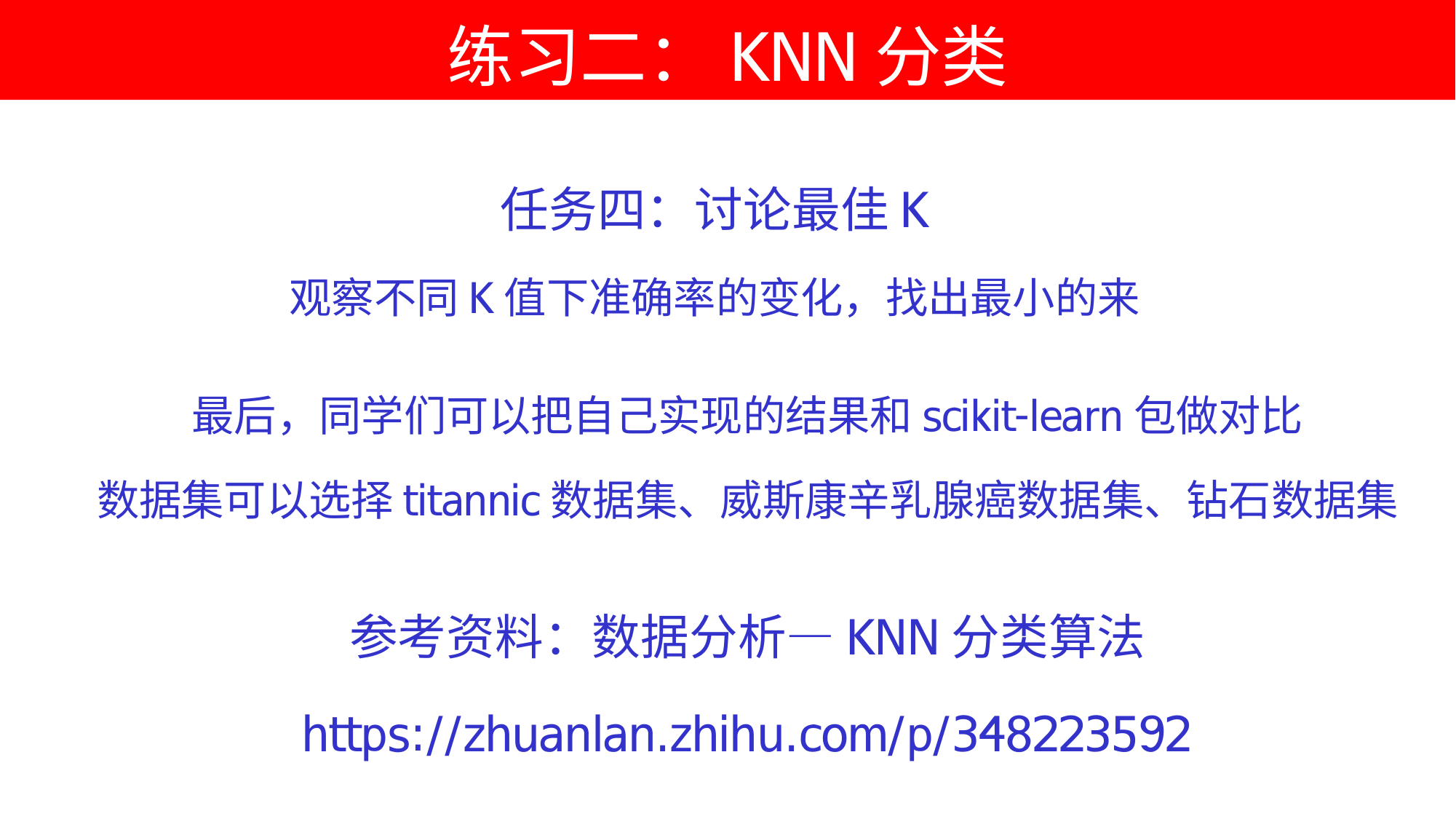

# 练习二：KNN分类
任务四：讨论最佳K
观察不同K值下准确率的变化，找出最小的来
最后，同学们可以把自己实现的结果和scikit-learn包做对比
数据集可以选择titannic数据集、威斯康辛乳腺癌数据集、钻石数据集
参考资料：数据分析—KNN分类算法
https://zhuanlan.zhihu.com/p/348223592